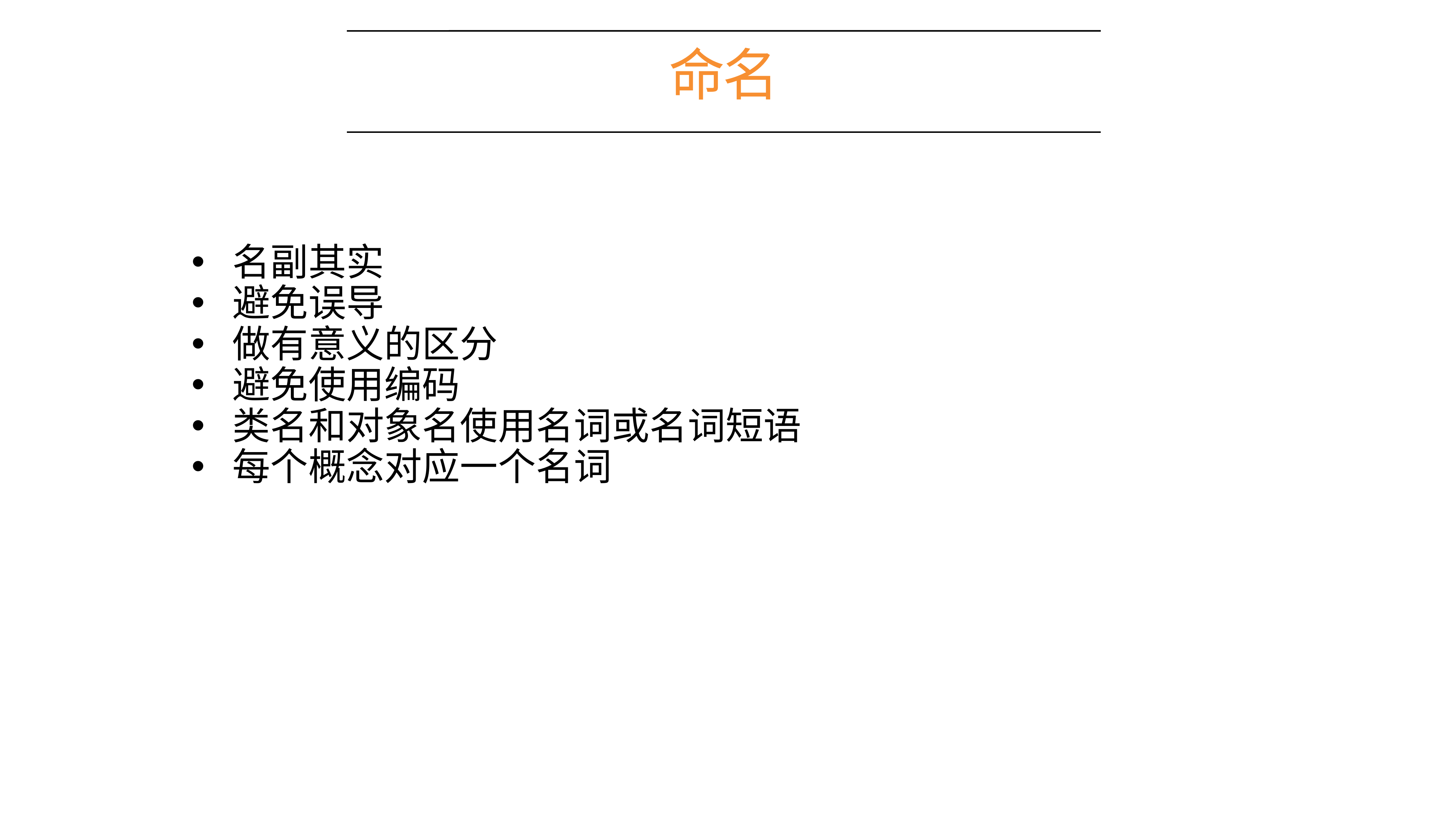

# 命名
名副其实
避免误导
做有意义的区分
避免使用编码
类名和对象名使用名词或名词短语
每个概念对应一个名词